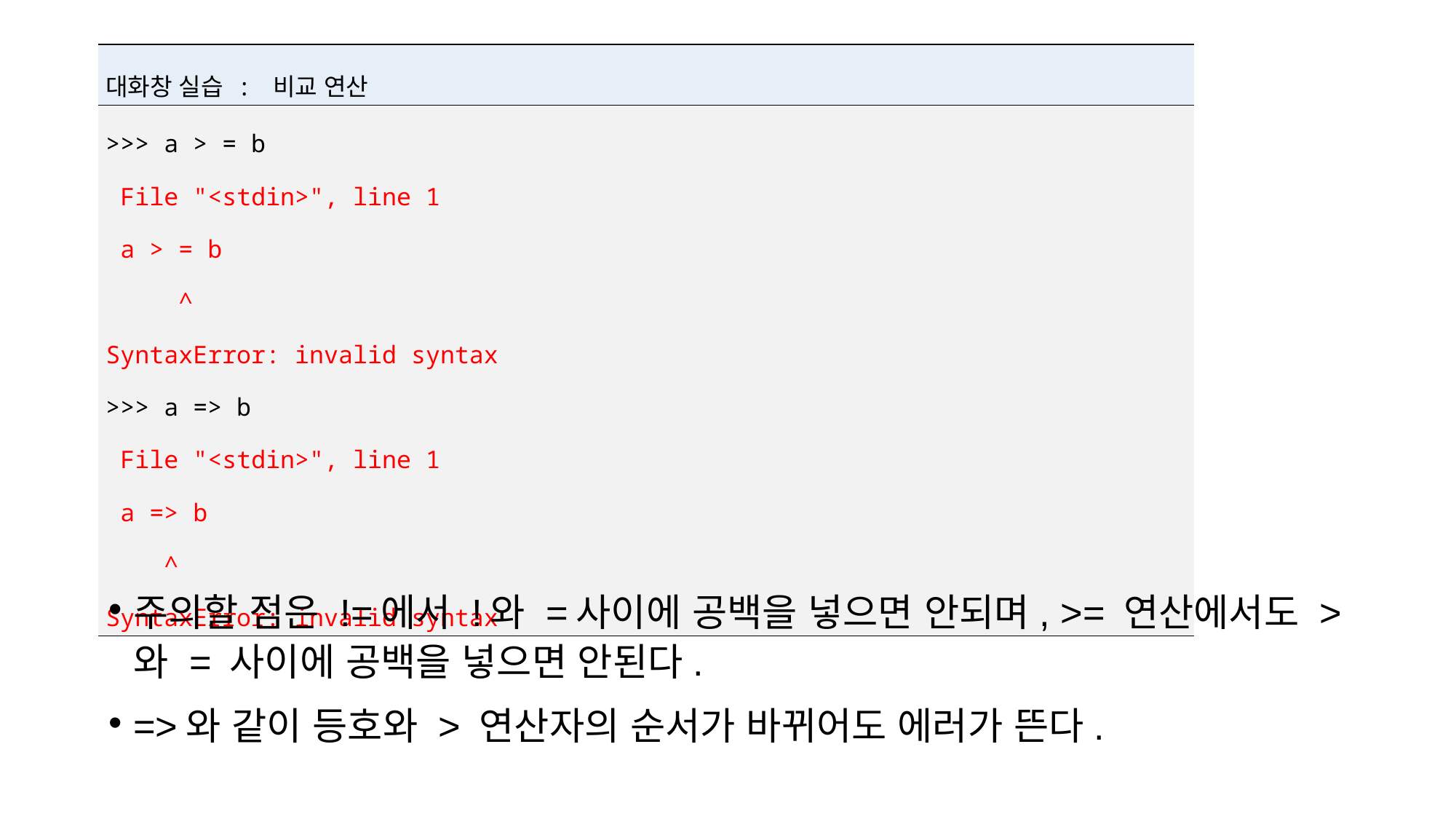

| 대화창 실습 : 비교 연산 |
| --- |
| >>> a > = b File "<stdin>", line 1 a > = b ^ SyntaxError: invalid syntax >>> a => b File "<stdin>", line 1 a => b ^ SyntaxError: invalid syntax |
주의할 점은 !=에서 !와 =사이에 공백을 넣으면 안되며, >= 연산에서도 >와 = 사이에 공백을 넣으면 안된다.
=>와 같이 등호와 > 연산자의 순서가 바뀌어도 에러가 뜬다.